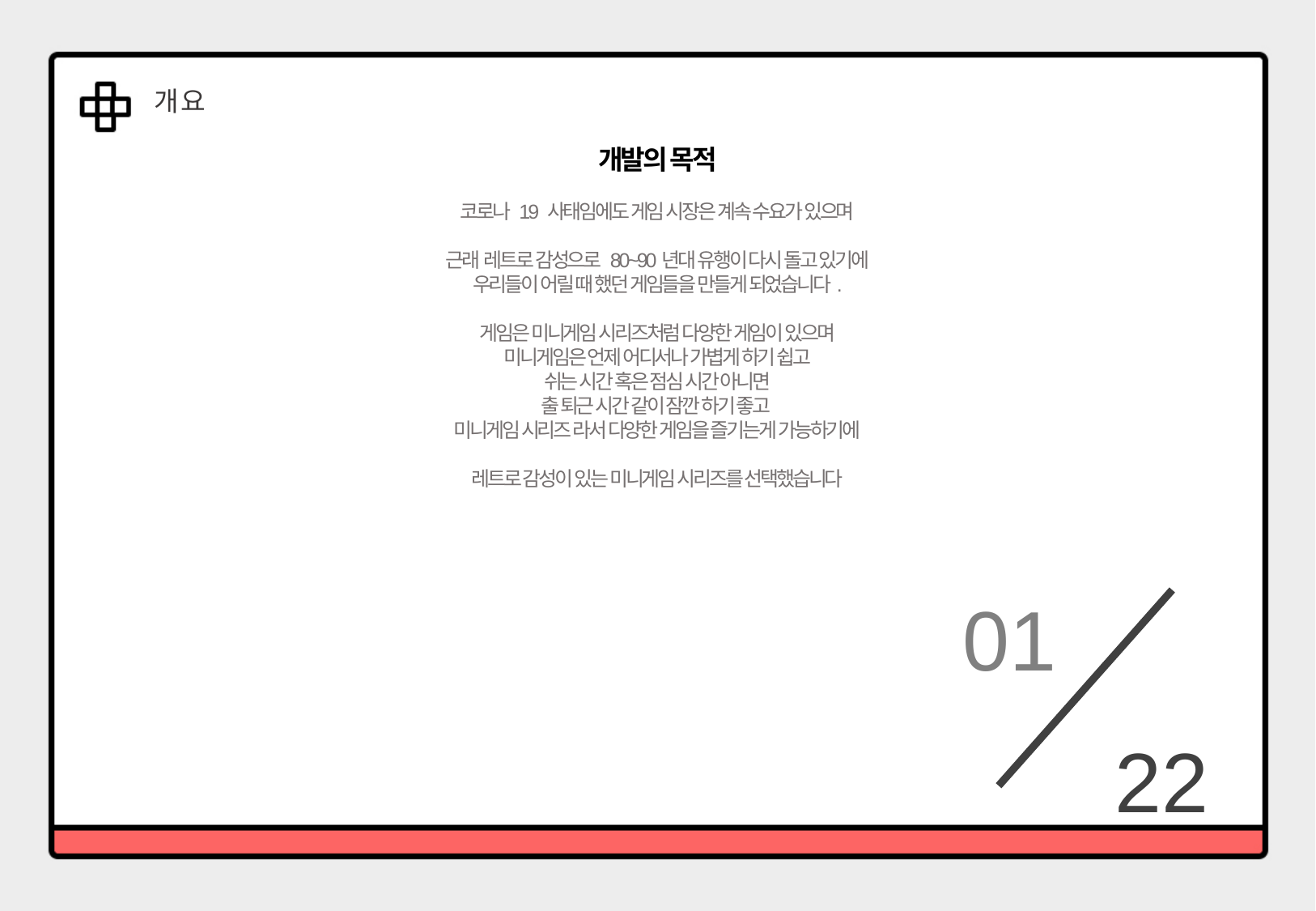

개 요
개발의 목적

코로나 19 사태임에도 게임 시장은 계속 수요가 있으며

근래  레트로 감성으로 80~90년대 유행이 다시 돌고 있기에
우리들이 어릴 때 했던 게임들을 만들게 되었습니다.

게임은 미니게임 시리즈처럼 다양한 게임이 있으며
미니게임은 언제 어디서나 가볍게 하기 쉽고
쉬는 시간 혹은 점심 시간 아니면
출 퇴근 시간 같이 잠깐 하기 좋고
미니게임 시리즈 라서 다양한 게임을 즐기는게 가능하기에

레트로 감성이 있는 미니게임 시리즈를 선택했습니다

01
22